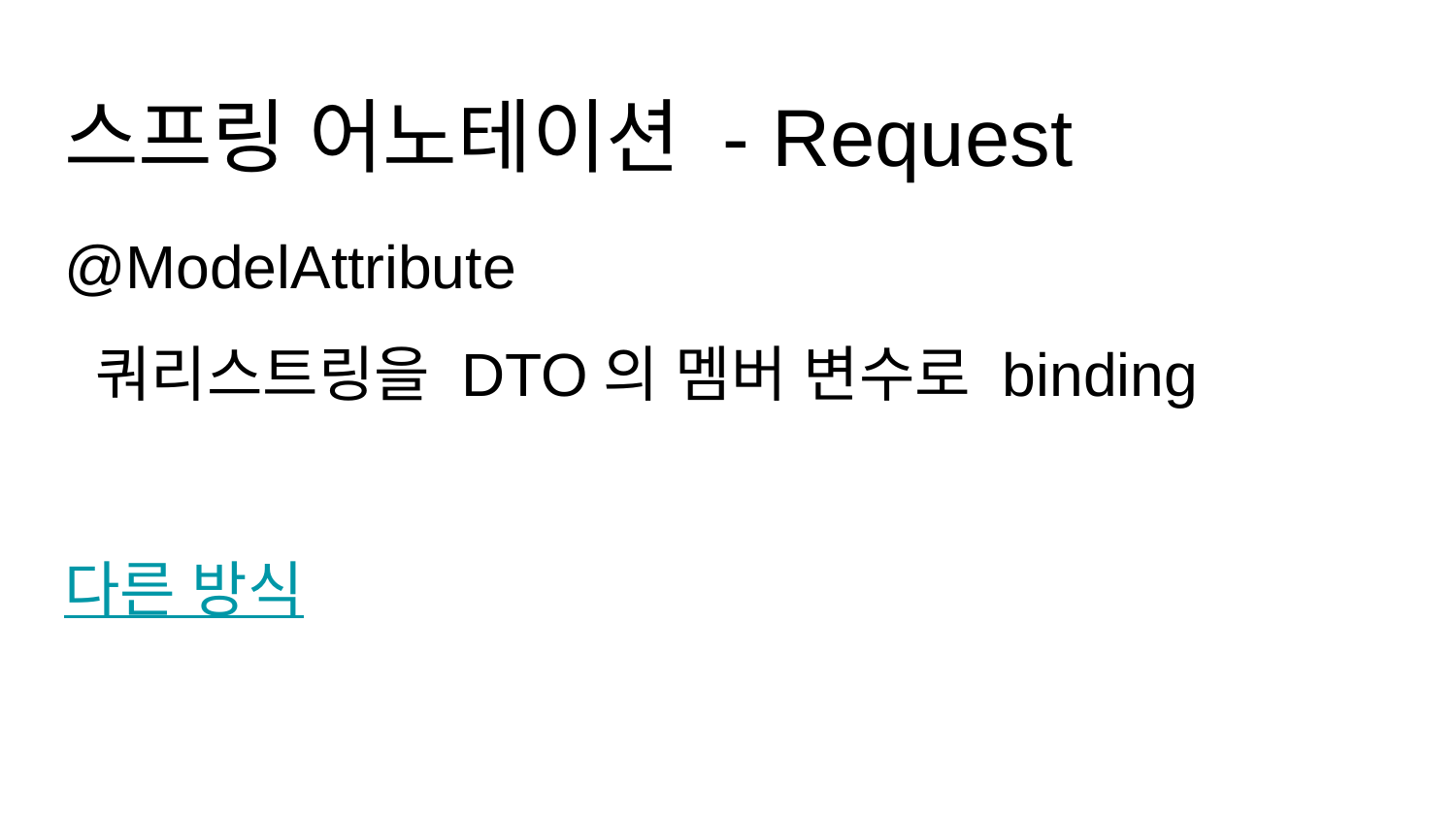

# 스프링 어노테이션 - Request
@ModelAttribute
 쿼리스트링을 DTO의 멤버 변수로 binding

다른 방식